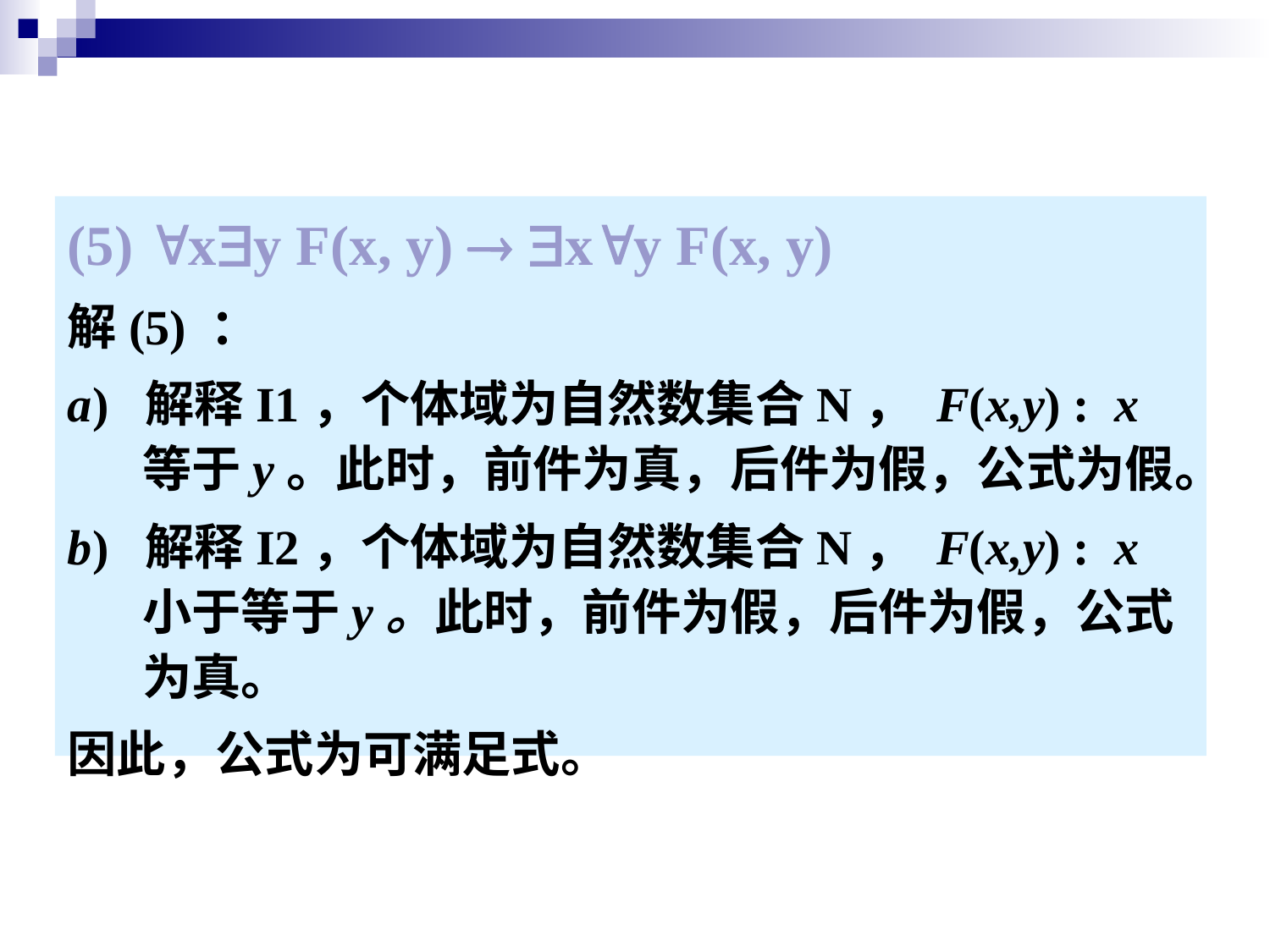

(5) ∀x∃y F(x, y) → ∃x∀y F(x, y)
解(5) ：
a)  解释I1，个体域为自然数集合N， F(x,y) :  x等于y。此时，前件为真，后件为假，公式为假。
b)  解释I2，个体域为自然数集合N， F(x,y) :  x小于等于y。此时，前件为假，后件为假，公式为真。
因此，公式为可满足式。
75